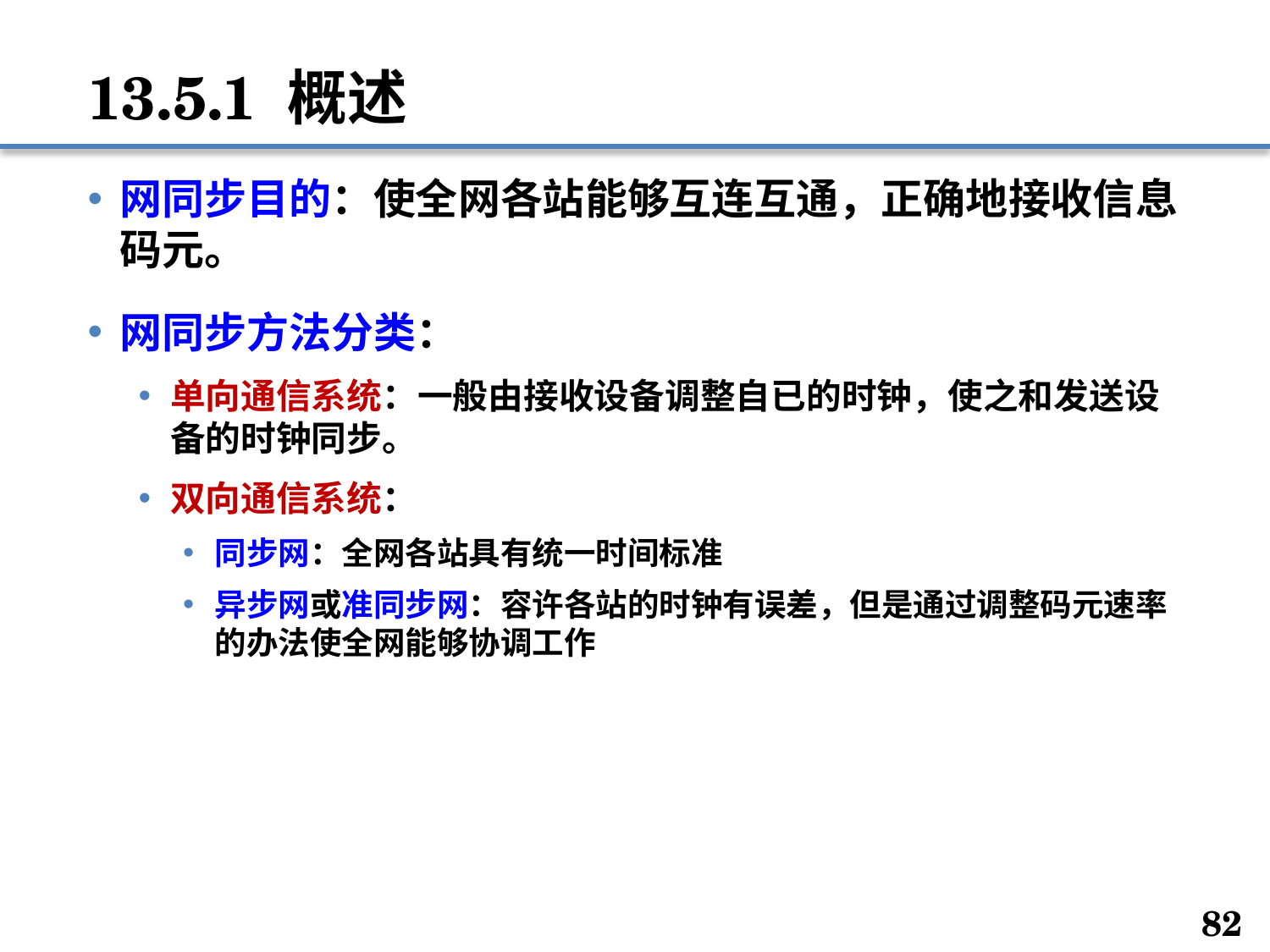

# 13.5.1 概述
网同步目的：使全网各站能够互连互通，正确地接收信息码元。
网同步方法分类：
单向通信系统：一般由接收设备调整自已的时钟，使之和发送设备的时钟同步。
双向通信系统：
同步网：全网各站具有统一时间标准
异步网或准同步网：容许各站的时钟有误差，但是通过调整码元速率的办法使全网能够协调工作

82